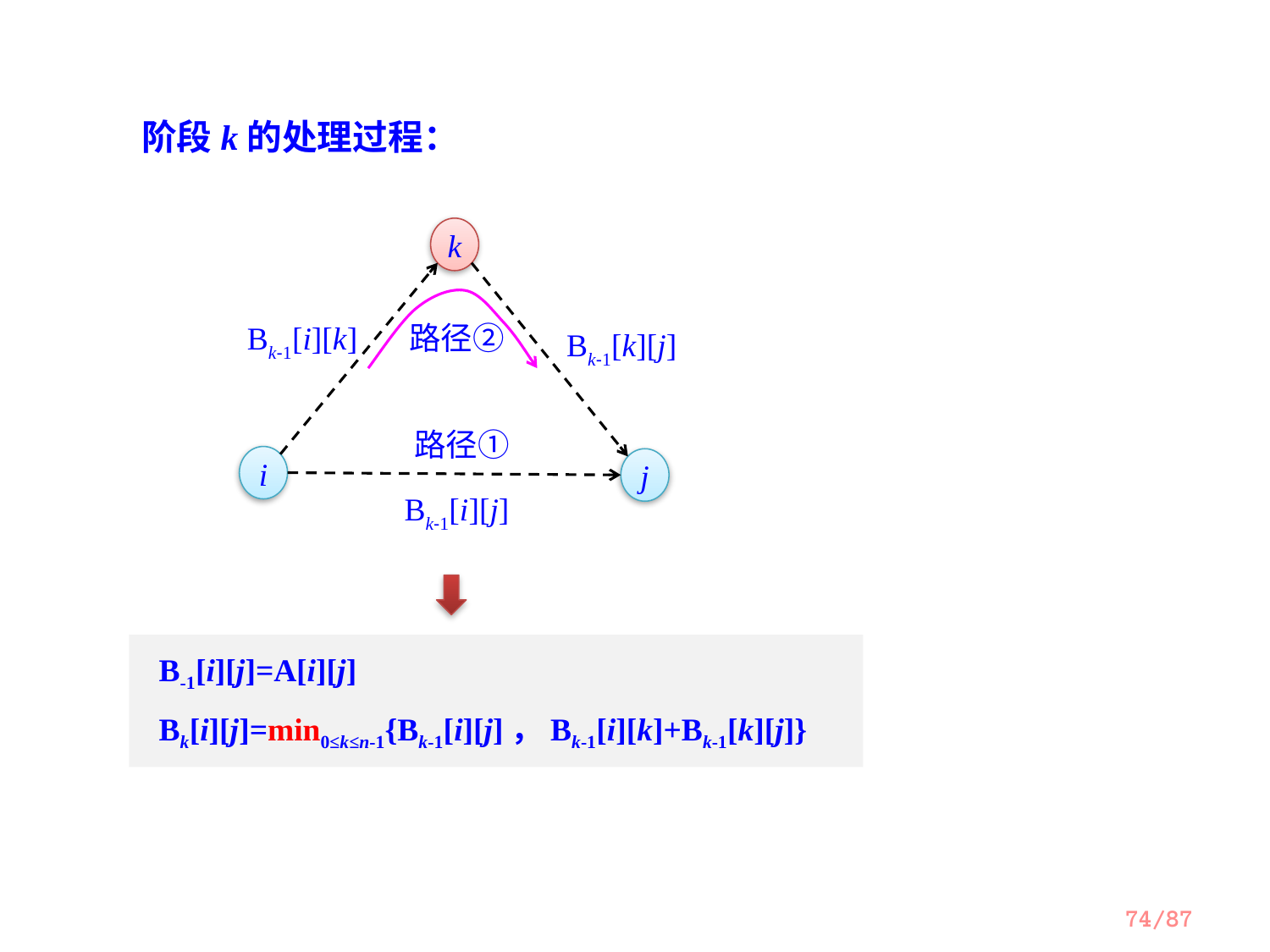

阶段k的处理过程：
k

Bk-1[i][k]
路径②
Bk-1[k][j]
路径①
i
j

Bk-1[i][j]

B-1[i][j]=A[i][j]
Bk[i][j]=min0≤k≤n-1{Bk-1[i][j]，Bk-1[i][k]+Bk-1[k][j]}
74/87